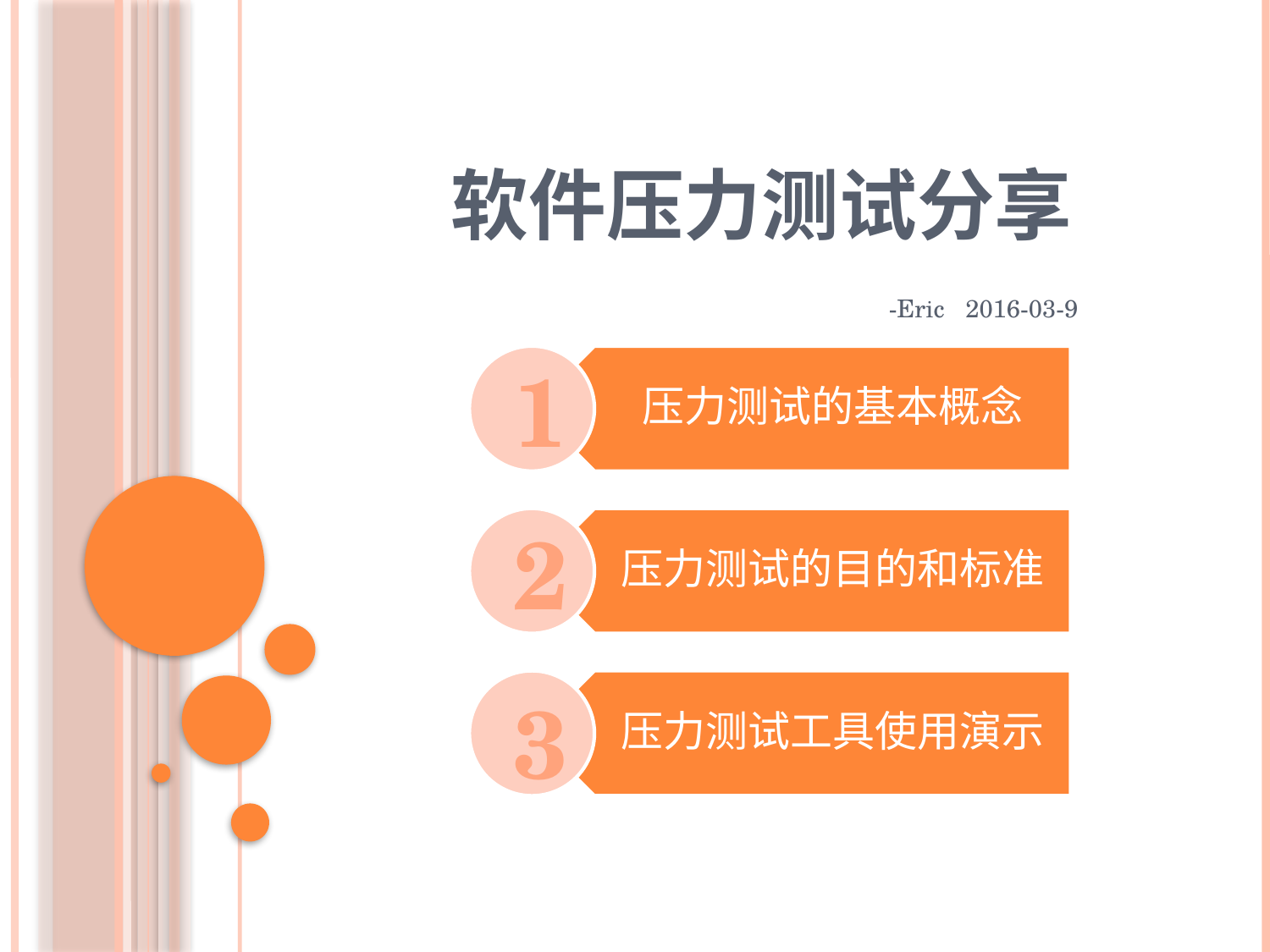

# 软件压力测试分享
                                                                                -Eric   2016-03-9
1
压力测试的基本概念

压力测试的目的和标准

压力测试工具使用演示

2
3